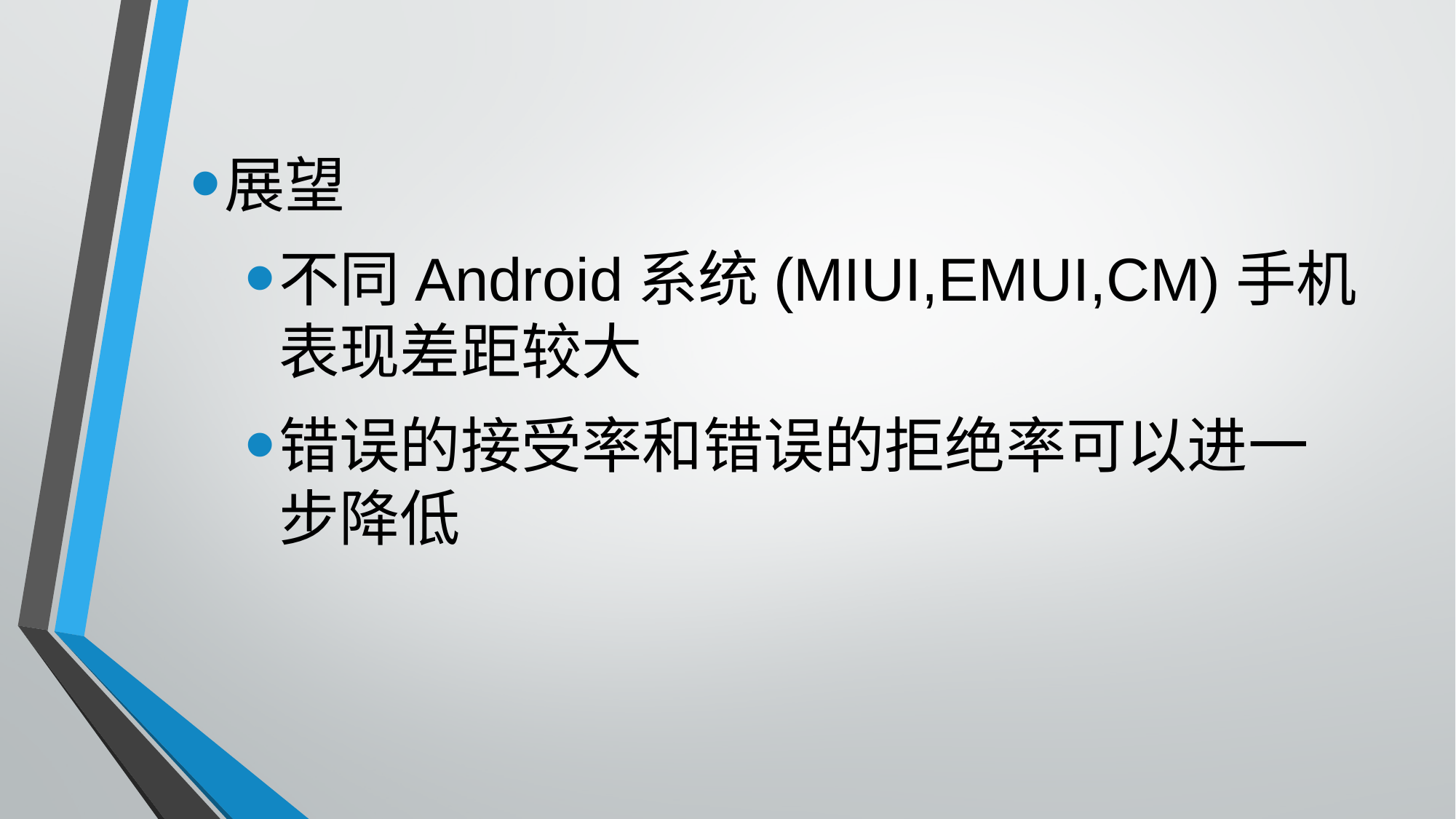

展望
不同Android系统(MIUI,EMUI,CM)手机表现差距较大
错误的接受率和错误的拒绝率可以进一步降低